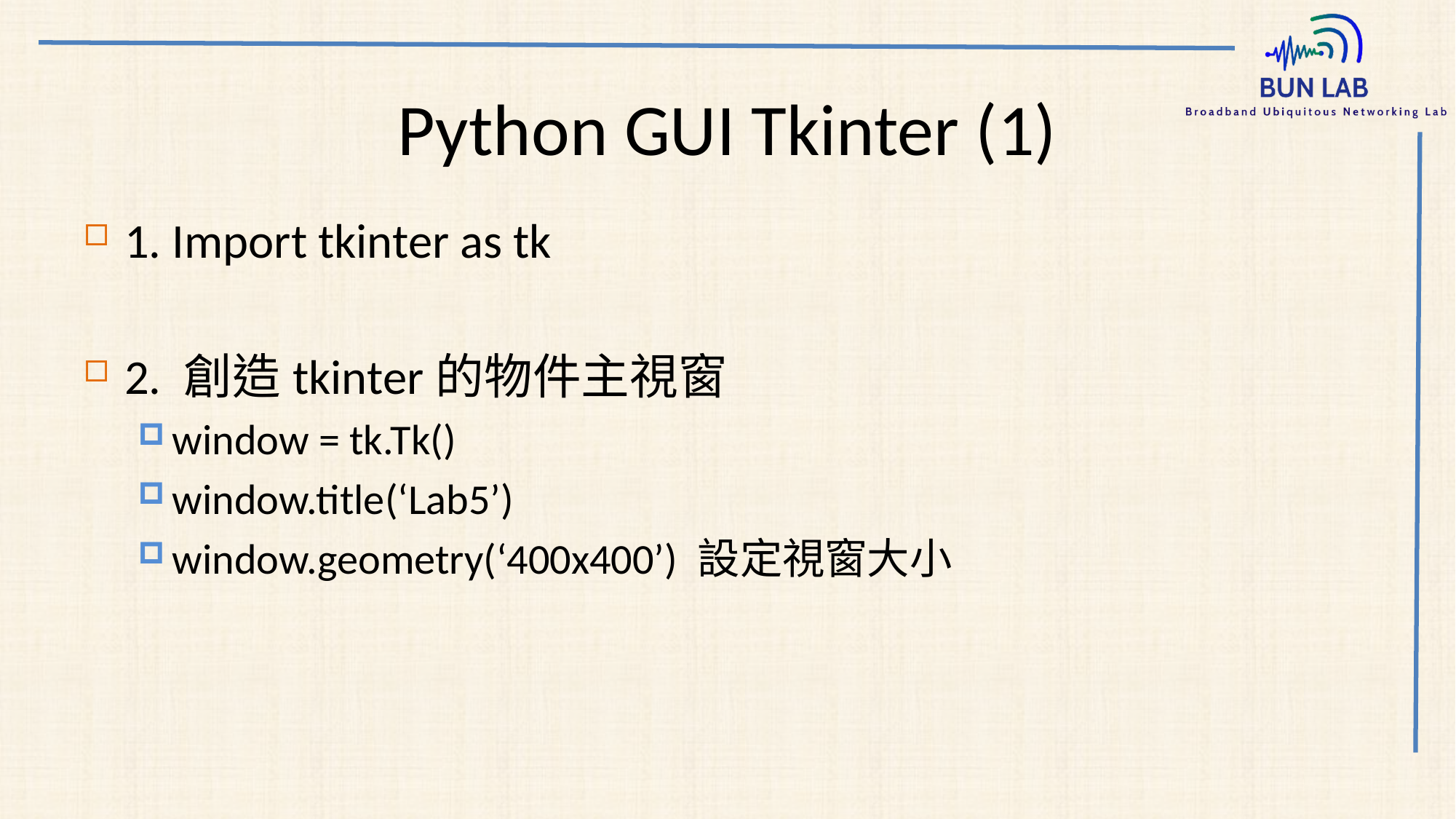

# Python GUI Tkinter (1)
1. Import tkinter as tk

2. 創造tkinter的物件主視窗
window = tk.Tk()
window.title(‘Lab5’)
window.geometry(‘400x400’) 設定視窗大小